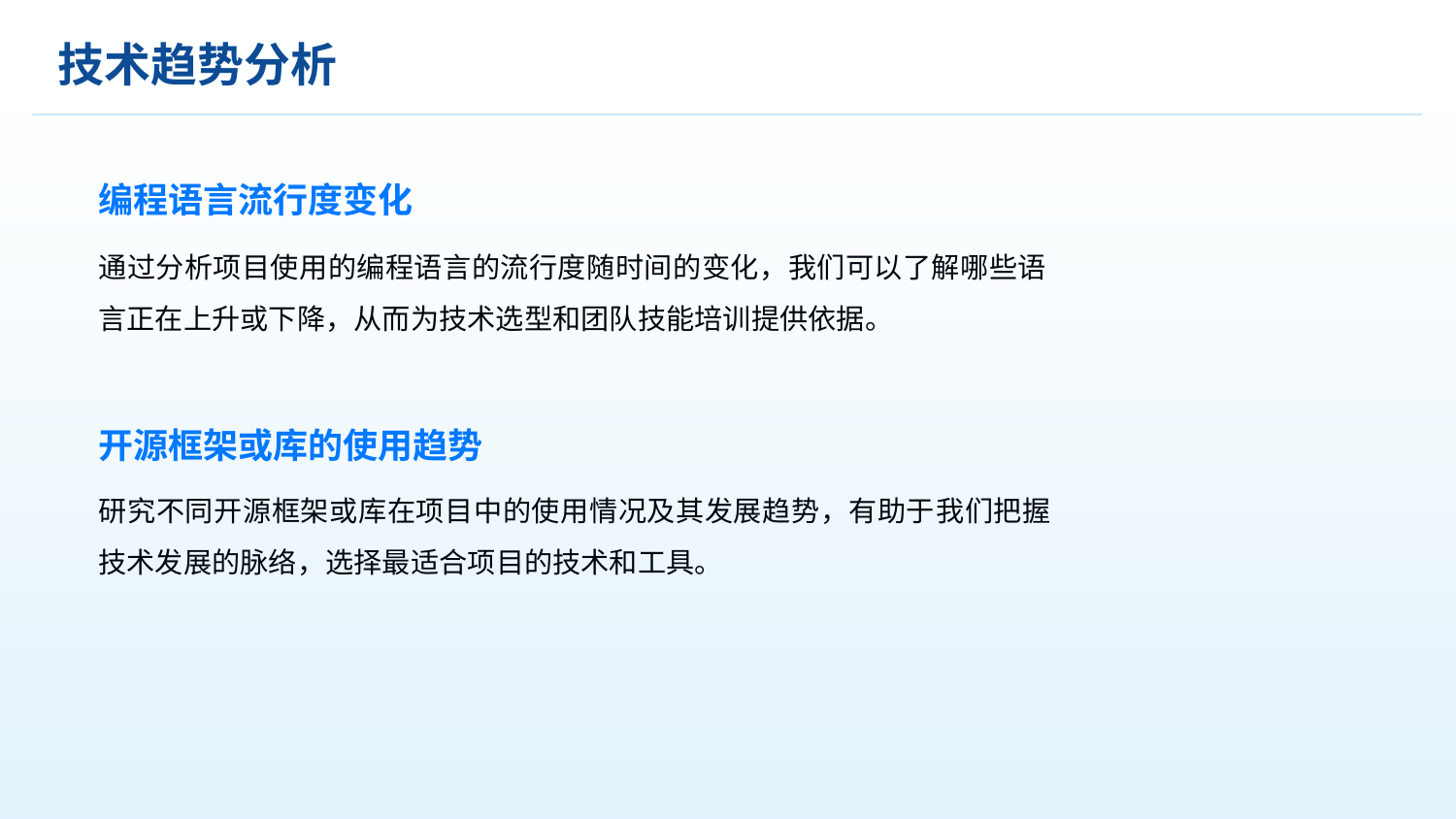

技术趋势分析

编程语言流行度变化
通过分析项目使用的编程语言的流行度随时间的变化，我们可以了解哪些语言正在上升或下降，从而为技术选型和团队技能培训提供依据。
开源框架或库的使用趋势
研究不同开源框架或库在项目中的使用情况及其发展趋势，有助于我们把握技术发展的脉络，选择最适合项目的技术和工具。